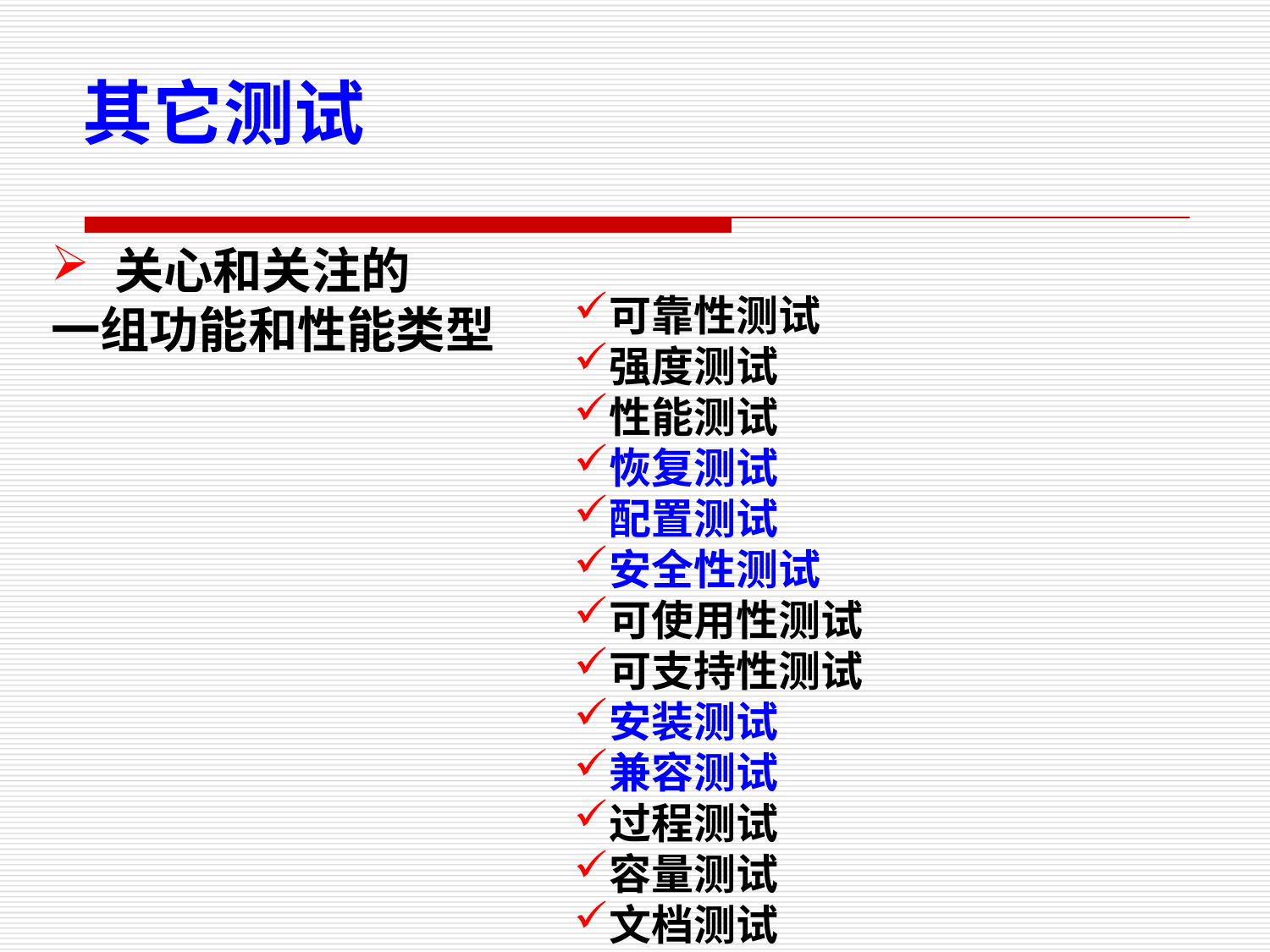

其它测试

可靠性测试
强度测试
性能测试
恢复测试
配置测试
安全性测试
可使用性测试
可支持性测试
安装测试
兼容测试
过程测试
容量测试
文档测试
关心和关注的
一组功能和性能类型